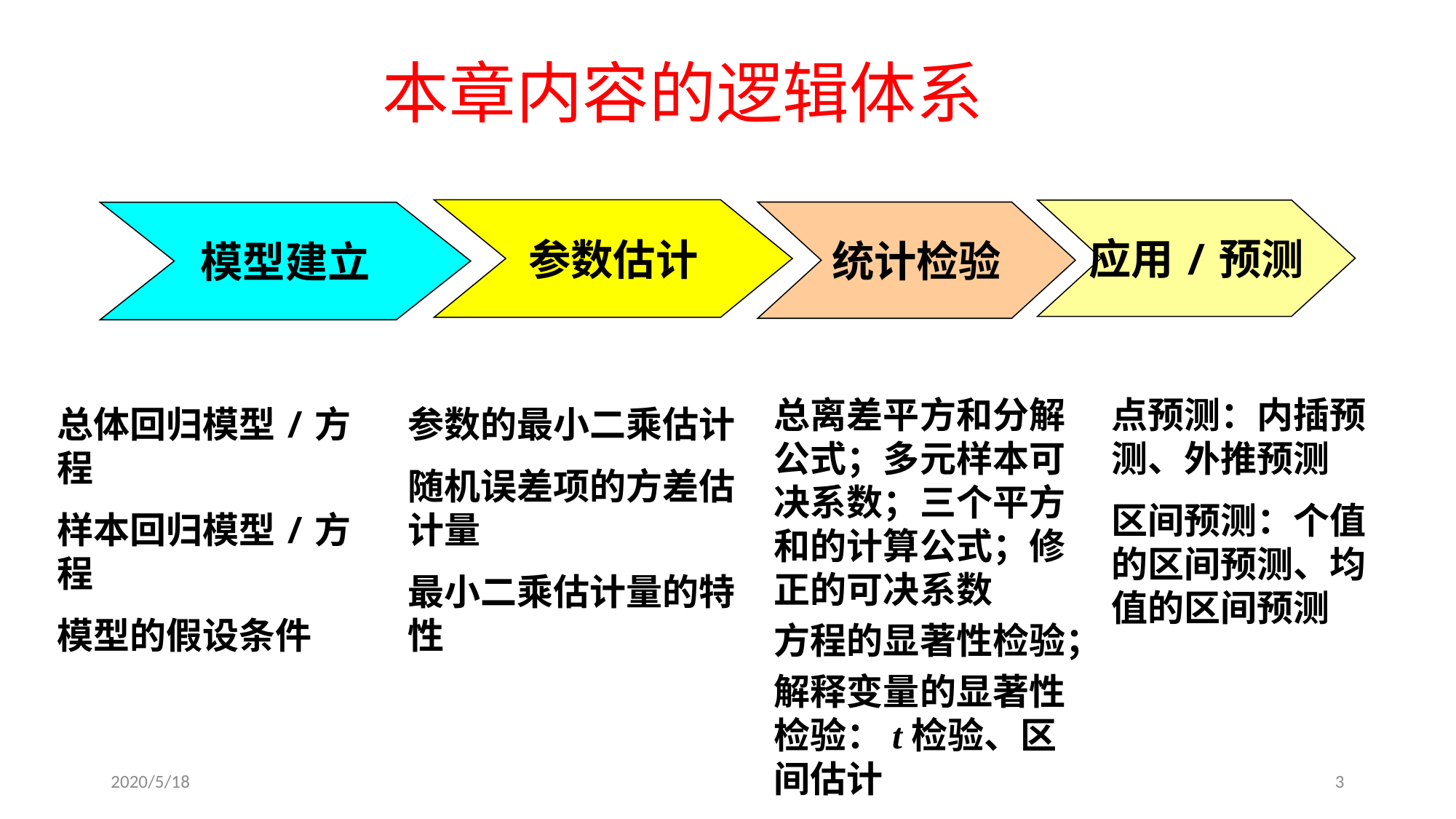

# 本章内容的逻辑体系
参数估计
应用/预测
统计检验
模型建立
总离差平方和分解公式；多元样本可决系数；三个平方和的计算公式；修正的可决系数
方程的显著性检验；
解释变量的显著性检验：t检验、区间估计
点预测：内插预测、外推预测
区间预测：个值的区间预测、均值的区间预测

总体回归模型/方程
样本回归模型/方程
模型的假设条件
参数的最小二乘估计
随机误差项的方差估计量
最小二乘估计量的特性
2020/5/18
3